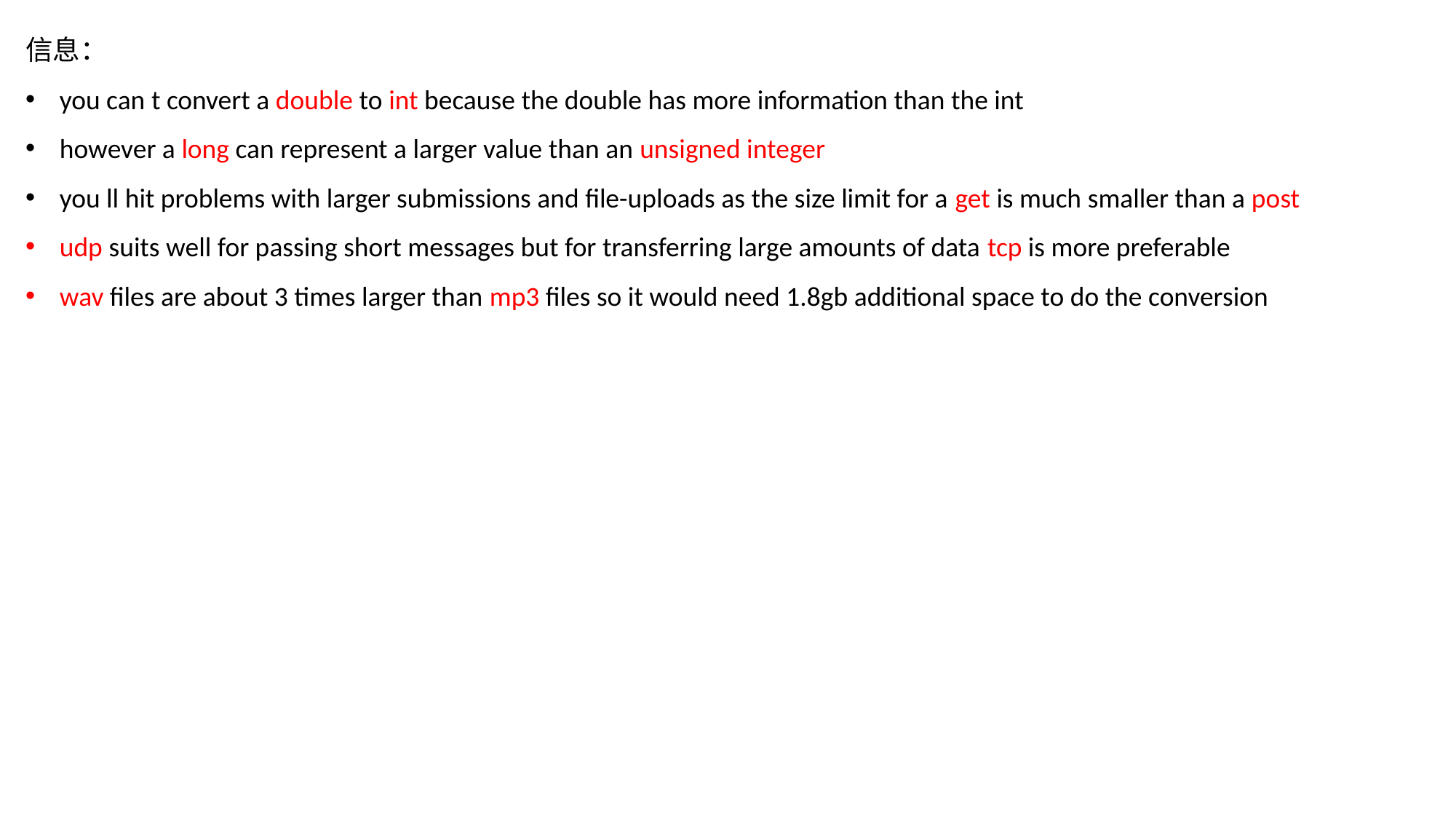

信息：
you can t convert a double to int because the double has more information than the int
however a long can represent a larger value than an unsigned integer
you ll hit problems with larger submissions and file-uploads as the size limit for a get is much smaller than a post
udp suits well for passing short messages but for transferring large amounts of data tcp is more preferable
wav files are about 3 times larger than mp3 files so it would need 1.8gb additional space to do the conversion